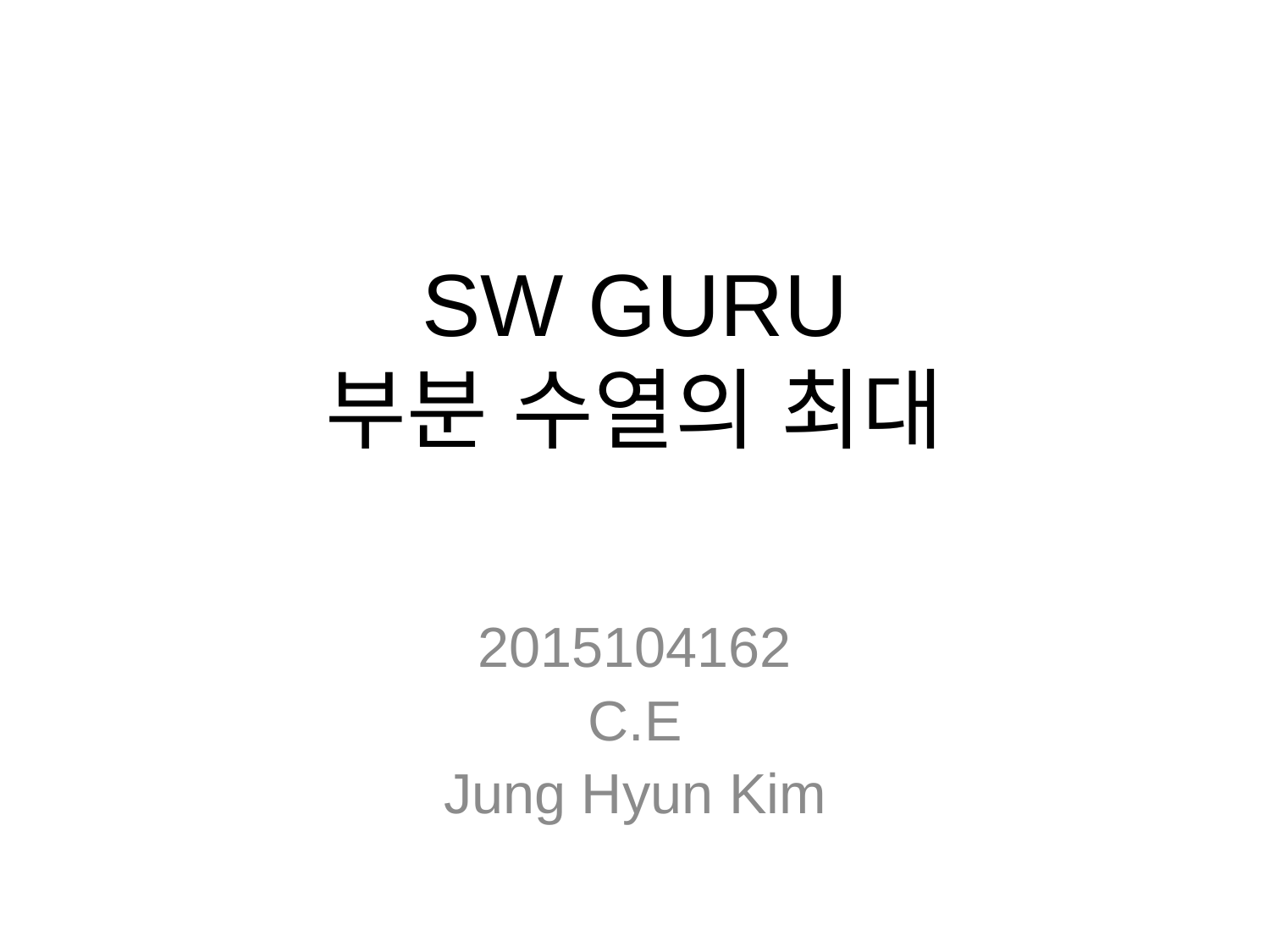

# SW GURU
부분 수열의 최대
2015104162
C.E
Jung Hyun Kim